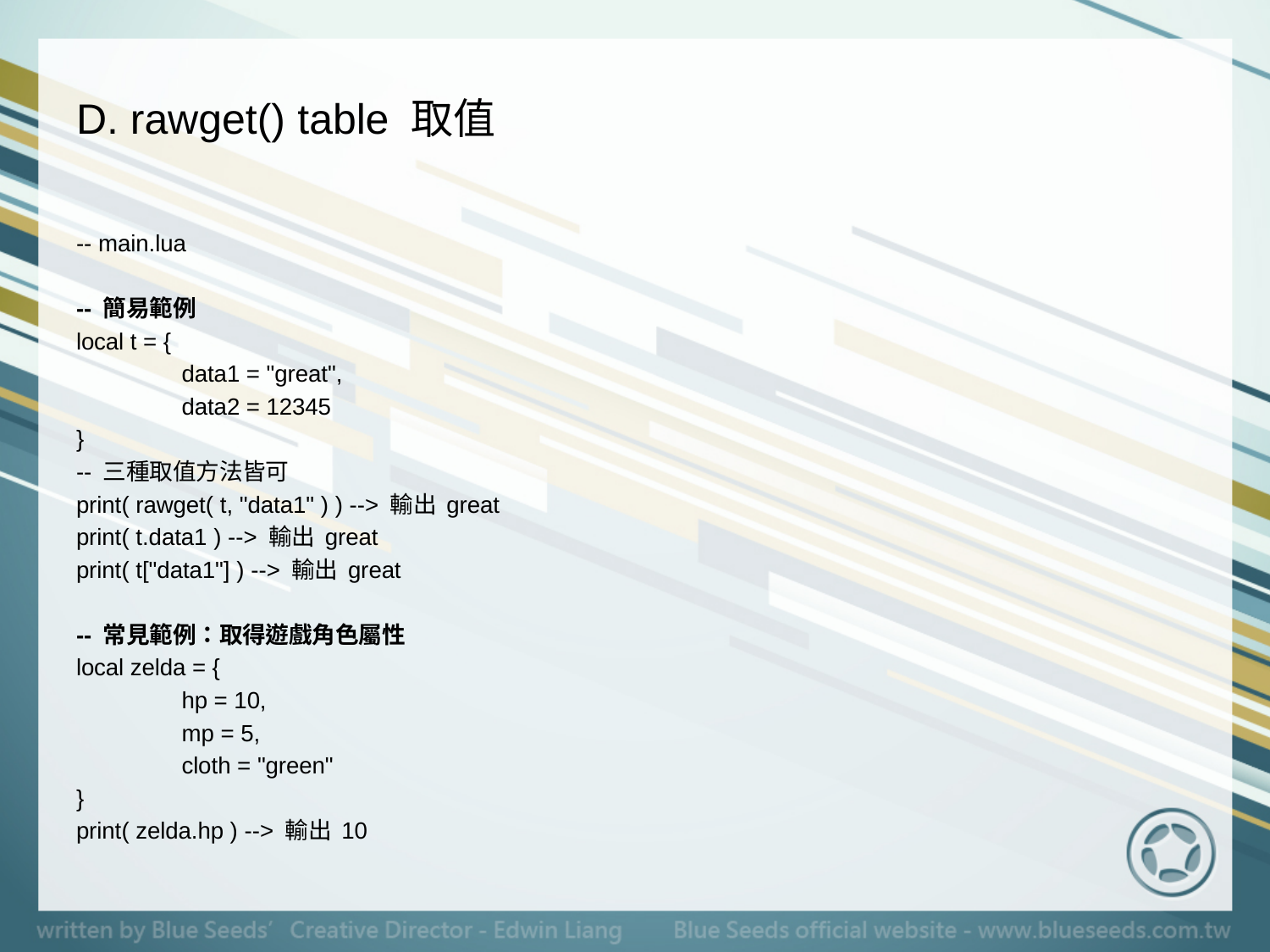

# D. rawget() table 取值
-- main.lua

-- 簡易範例
local t = {
	data1 = "great",
	data2 = 12345
}
-- 三種取值方法皆可
print( rawget( t, "data1" ) ) --> 輸出 great
print( t.data1 ) --> 輸出 great
print( t["data1"] ) --> 輸出 great

-- 常見範例：取得遊戲角色屬性
local zelda = {
	hp = 10,
	mp = 5,
	cloth = "green"
}
print( zelda.hp ) --> 輸出 10